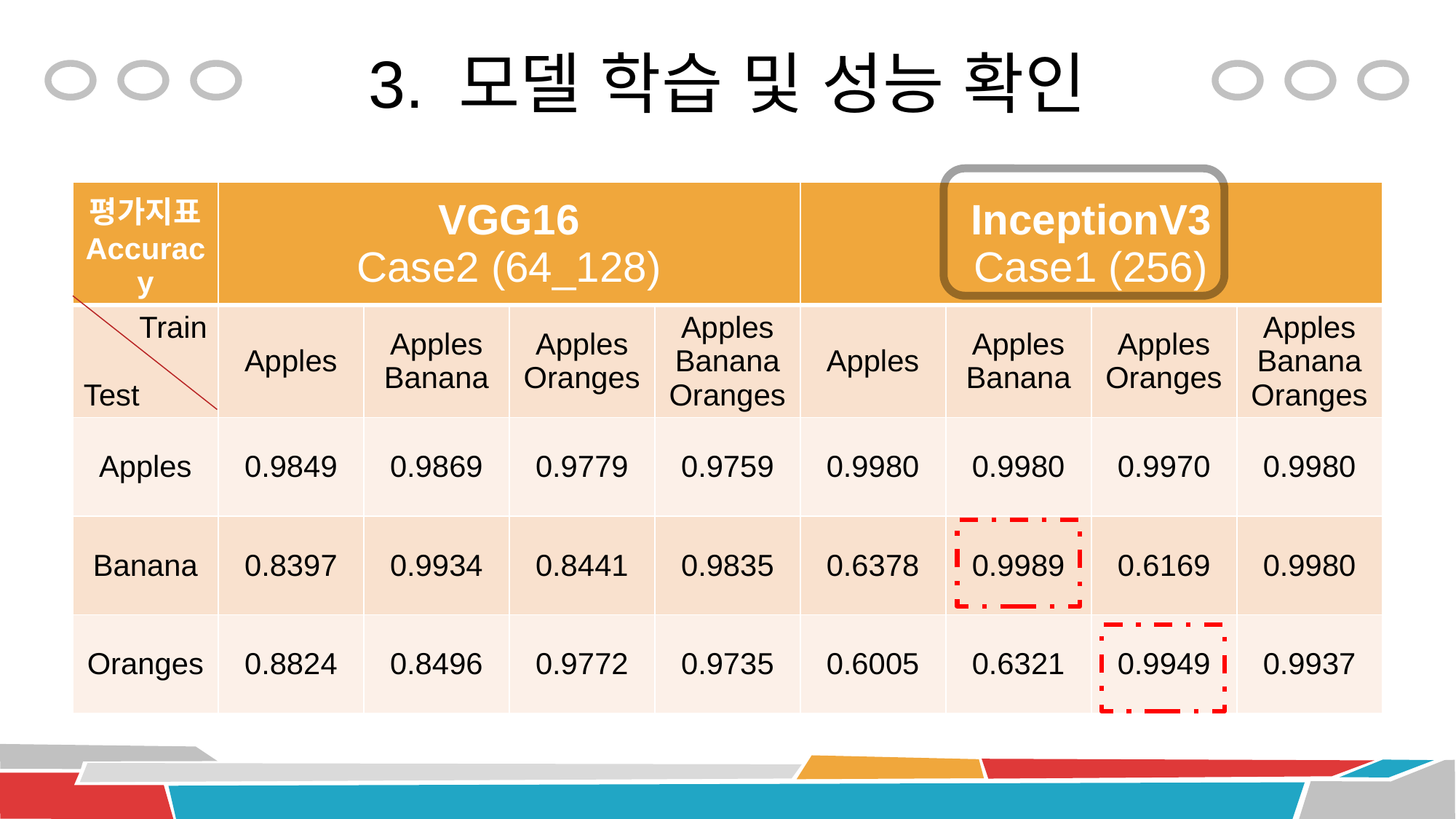

# 3. 모델 학습 및 성능 확인

| 평가지표 Accuracy | VGG16 Case2 (64\_128) |  |  |  | InceptionV3 Case1 (256) |  |  |  |
| --- | --- | --- | --- | --- | --- | --- | --- | --- |
| Train Test | Apples | Apples Banana | Apples Oranges | Apples Banana Oranges | Apples | Apples Banana | Apples Oranges | Apples Banana Oranges |
| Apples | 0.9849 | 0.9869 | 0.9779 | 0.9759 | 0.9980 | 0.9980 | 0.9970 | 0.9980 |
| Banana | 0.8397 | 0.9934 | 0.8441 | 0.9835 | 0.6378 | 0.9989 | 0.6169 | 0.9980 |
| Oranges | 0.8824 | 0.8496 | 0.9772 | 0.9735 | 0.6005 | 0.6321 | 0.9949 | 0.9937 |